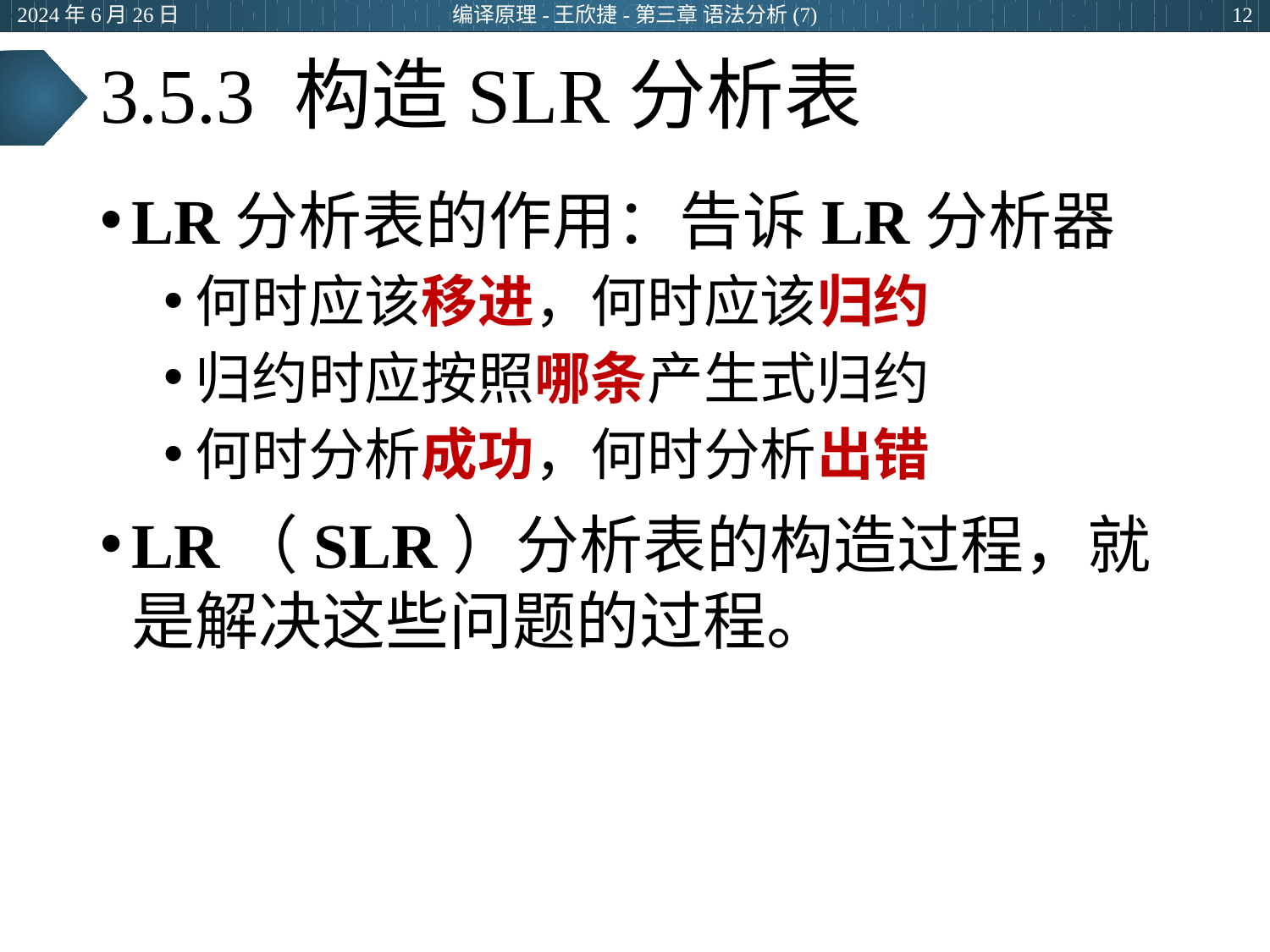

2024年6月26日
编译原理-王欣捷-第三章 语法分析(7)
12
# 3.5.3 构造SLR分析表
LR分析表的作用：告诉LR分析器
何时应该移进，何时应该归约
归约时应按照哪条产生式归约
何时分析成功，何时分析出错
LR（SLR）分析表的构造过程，就是解决这些问题的过程。